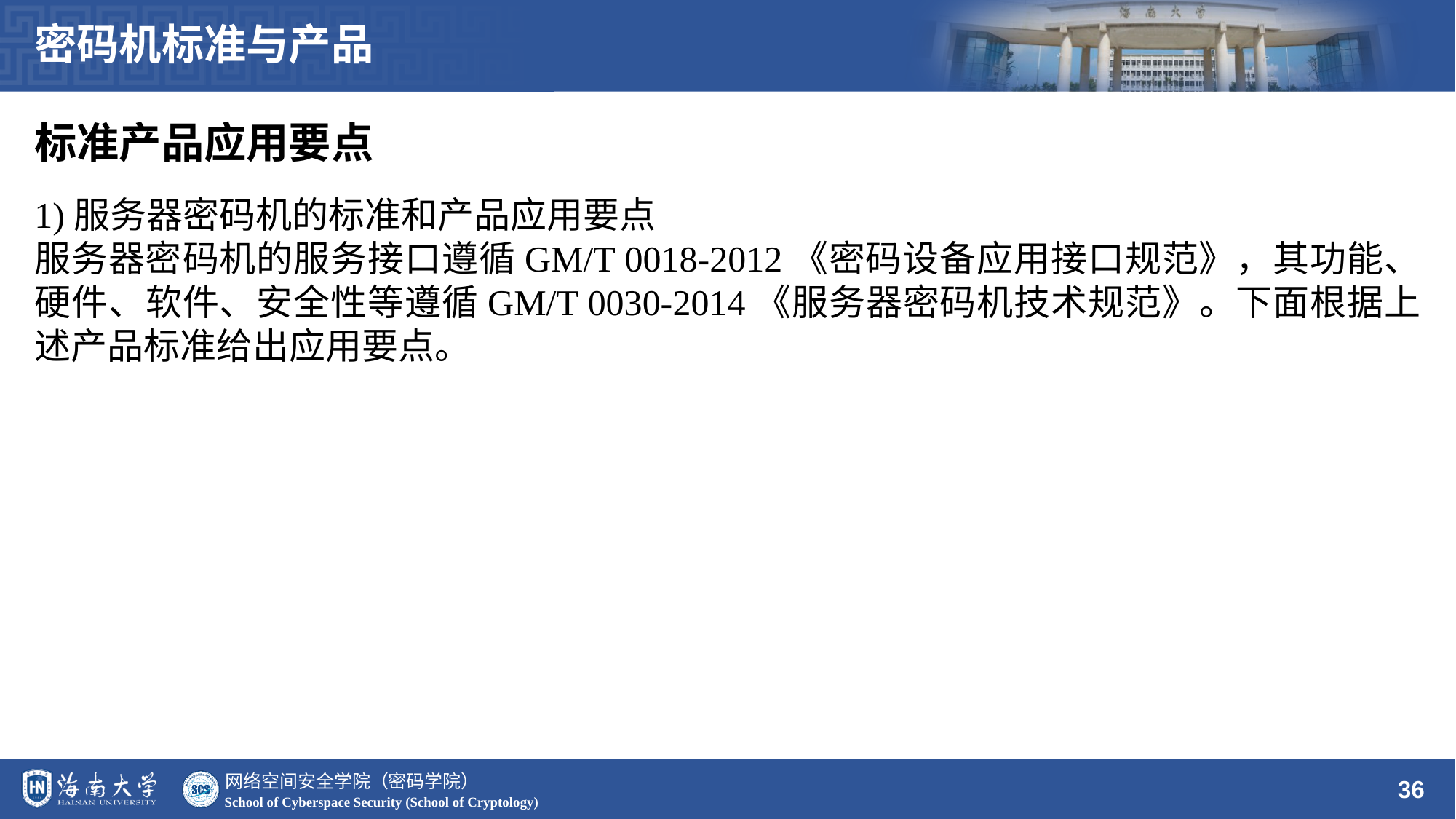

密码机标准与产品
标准产品应用要点
1)服务器密码机的标准和产品应用要点
服务器密码机的服务接口遵循GM/T 0018-2012《密码设备应用接口规范》，其功能、硬件、软件、安全性等遵循GM/T 0030-2014《服务器密码机技术规范》。下面根据上述产品标准给出应用要点。
36